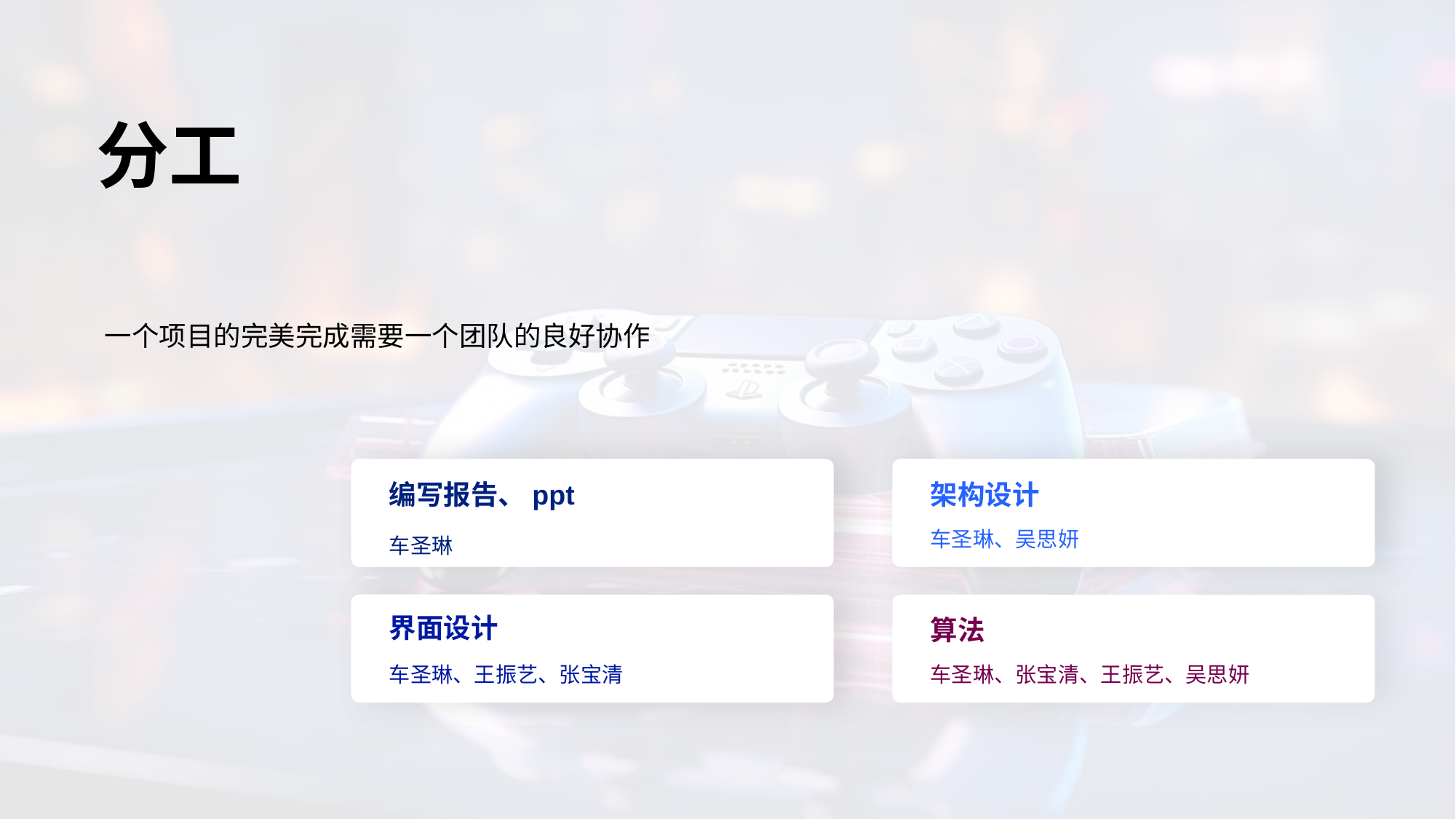

# 分工

一个项目的完美完成需要一个团队的良好协作

编写报告、ppt
编写报告、ppt
架构设计
架构设计
车圣琳
车圣琳、吴思妍
车圣琳、吴思妍
车圣琳

界面设计
界面设计
算法
车圣琳、王振艺、张宝清
车圣琳、王振艺、张宝清
车圣琳、张宝清、王振艺、吴思妍